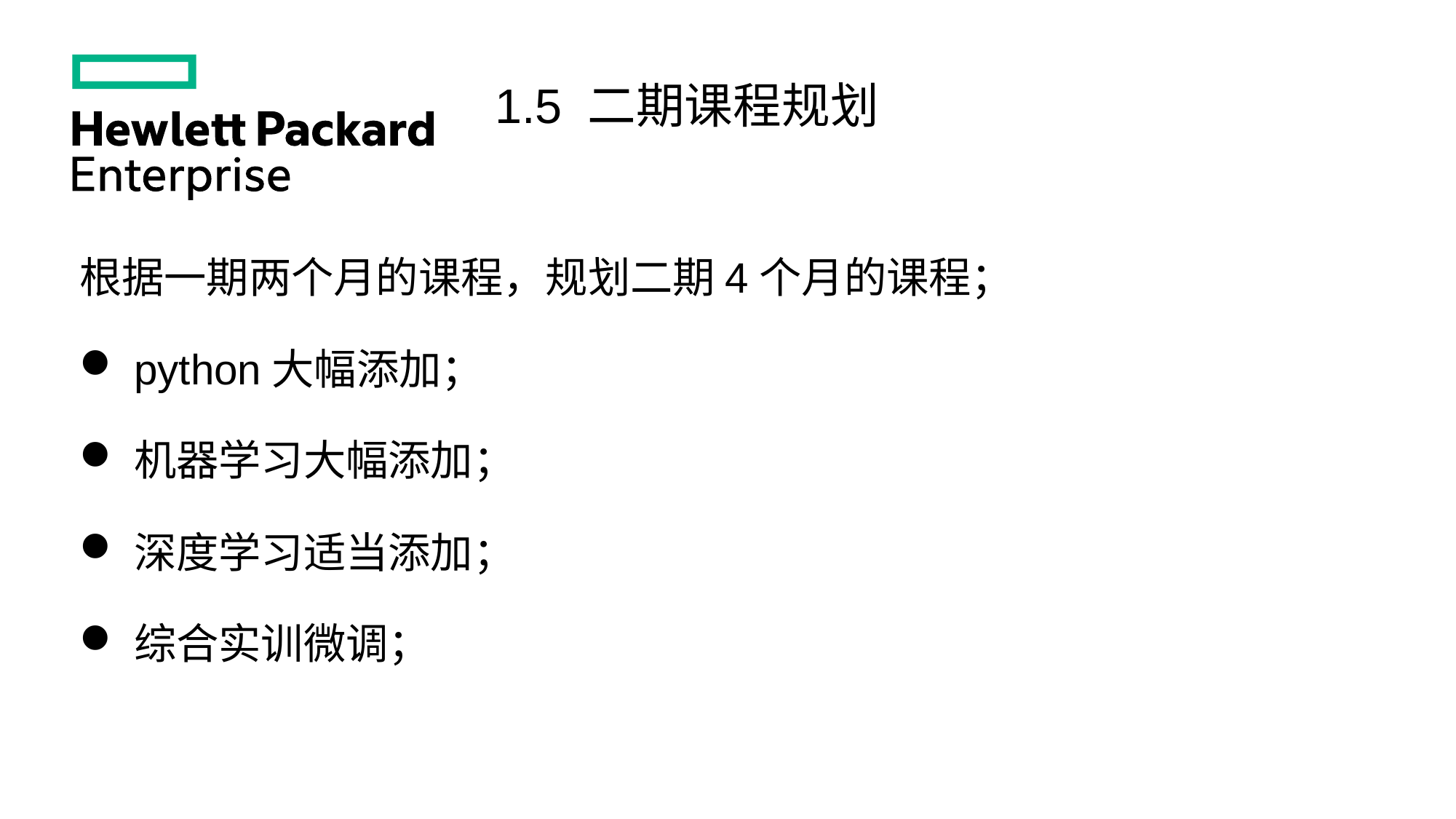

1.5 二期课程规划
根据一期两个月的课程，规划二期4个月的课程；

python大幅添加；

机器学习大幅添加；

深度学习适当添加；

综合实训微调；

8